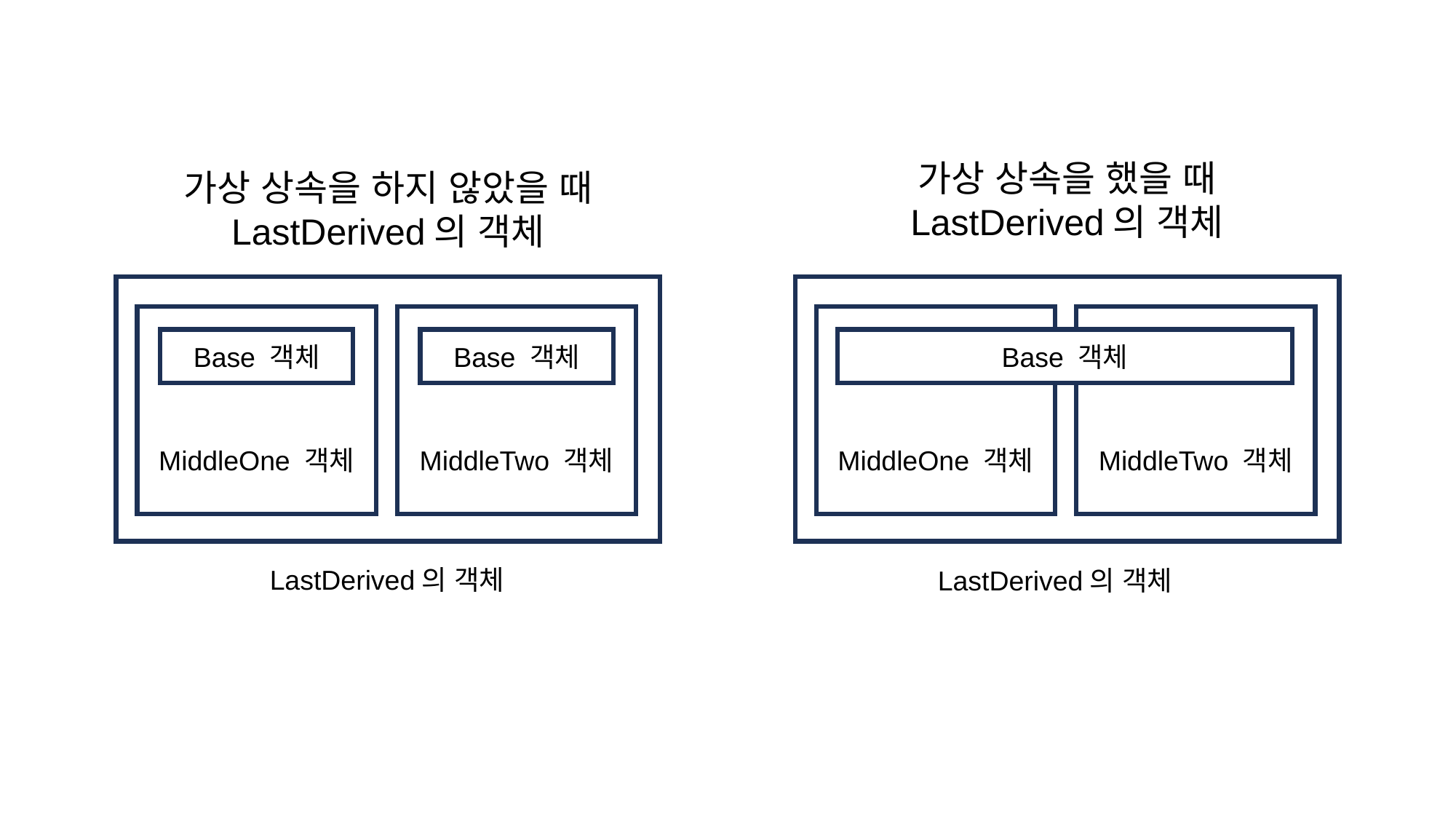

가상 상속을 했을 때 LastDerived의 객체
가상 상속을 하지 않았을 때 LastDerived의 객체

MiddleOne 객체

MiddleTwo 객체

Base 객체
Base 객체
LastDerived의 객체

MiddleOne 객체

MiddleTwo 객체

Base 객체
LastDerived의 객체